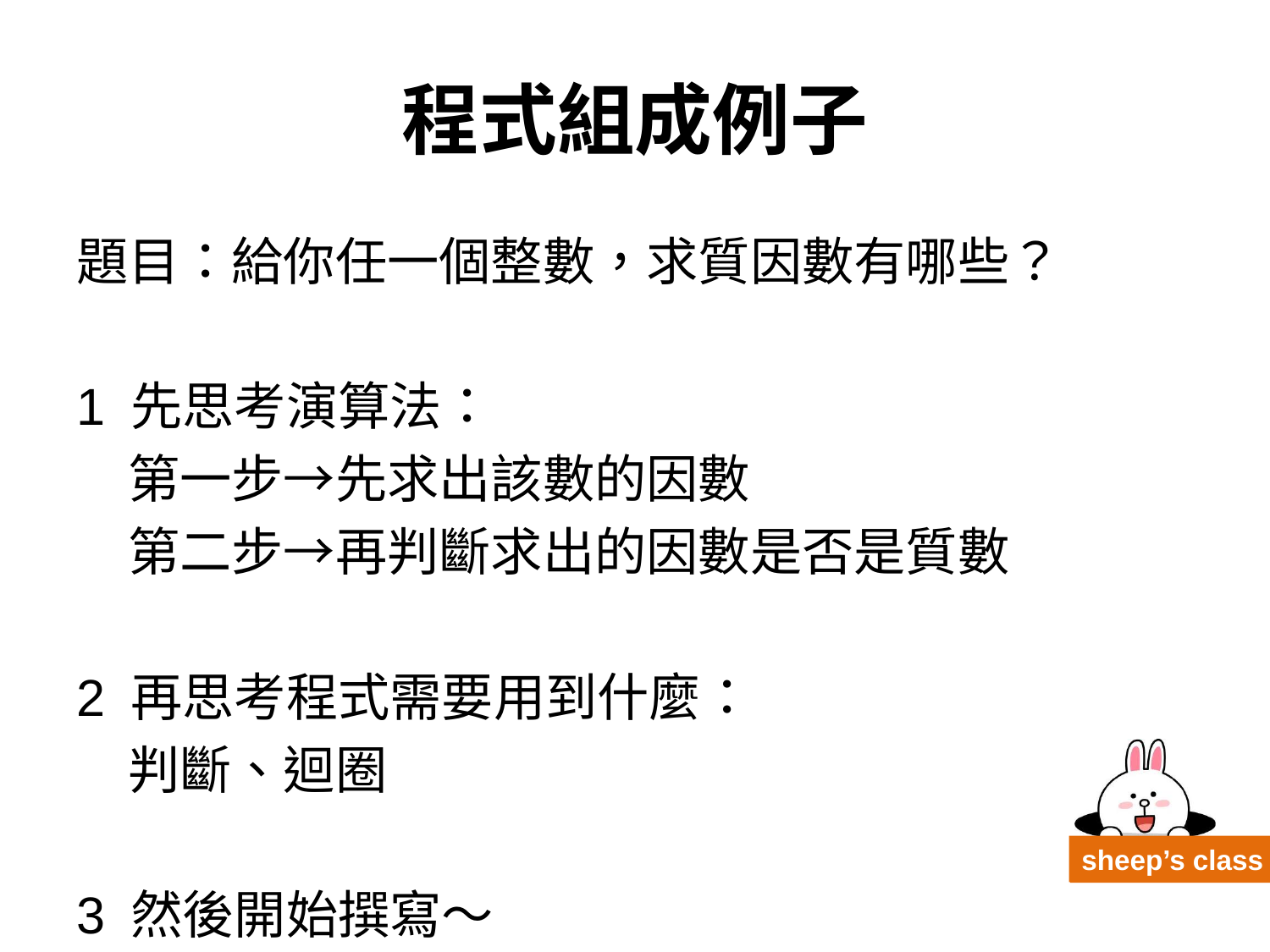

# 程式組成例子
題目：給你任一個整數，求質因數有哪些？

1 先思考演算法：
　第一步→先求出該數的因數
　第二步→再判斷求出的因數是否是質數

2 再思考程式需要用到什麼：
　判斷、迴圈

3 然後開始撰寫～